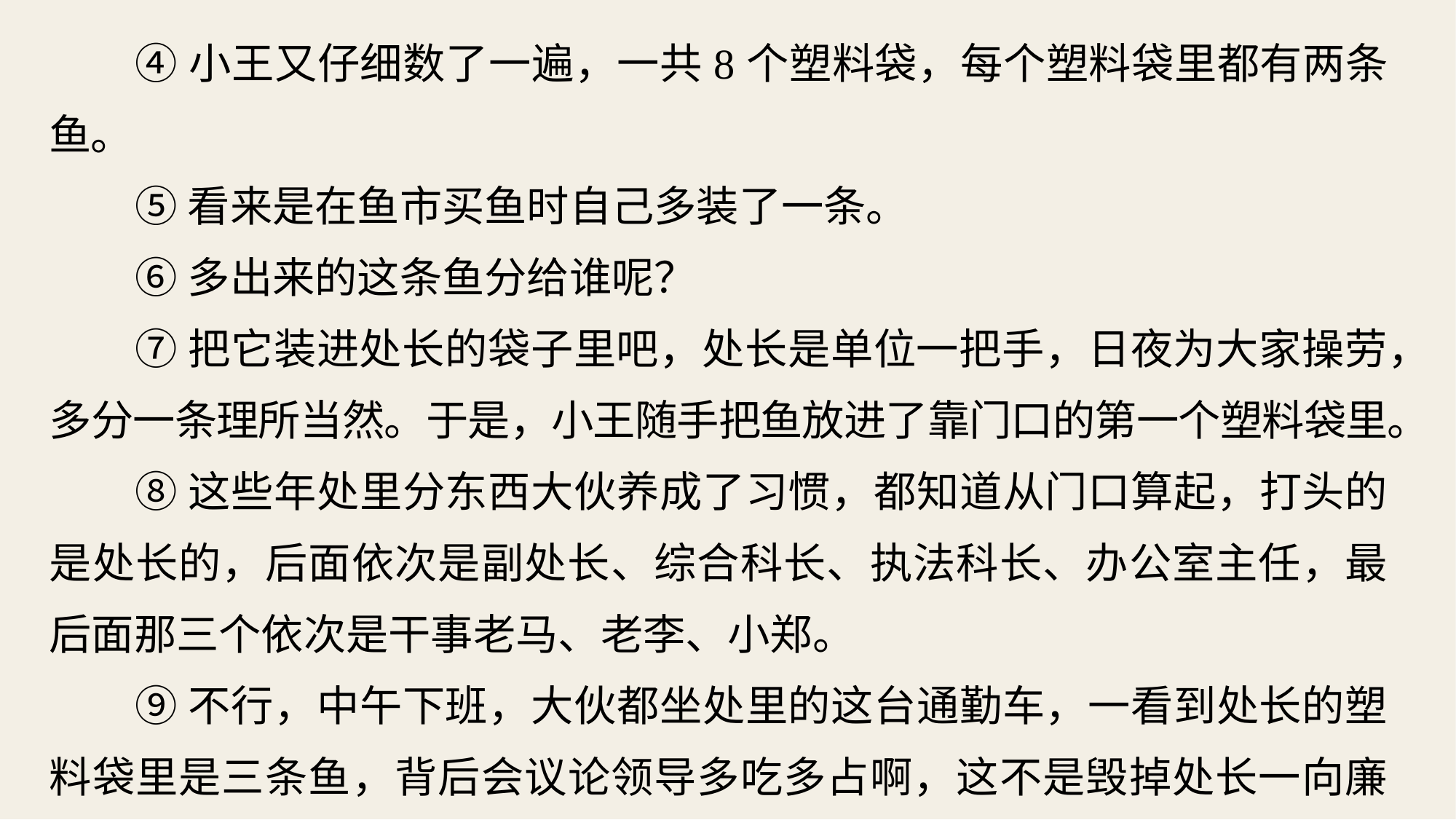

④小王又仔细数了一遍，一共8个塑料袋，每个塑料袋里都有两条鱼。
⑤看来是在鱼市买鱼时自己多装了一条。
⑥多出来的这条鱼分给谁呢？
⑦把它装进处长的袋子里吧，处长是单位一把手，日夜为大家操劳，多分一条理所当然。于是，小王随手把鱼放进了靠门口的第一个塑料袋里。
⑧这些年处里分东西大伙养成了习惯，都知道从门口算起，打头的是处长的，后面依次是副处长、综合科长、执法科长、办公室主任，最后面那三个依次是干事老马、老李、小郑。
⑨不行，中午下班，大伙都坐处里的这台通勤车，一看到处长的塑料袋里是三条鱼，背后会议论领导多吃多占啊，这不是毁掉处长一向廉洁的美名吗？